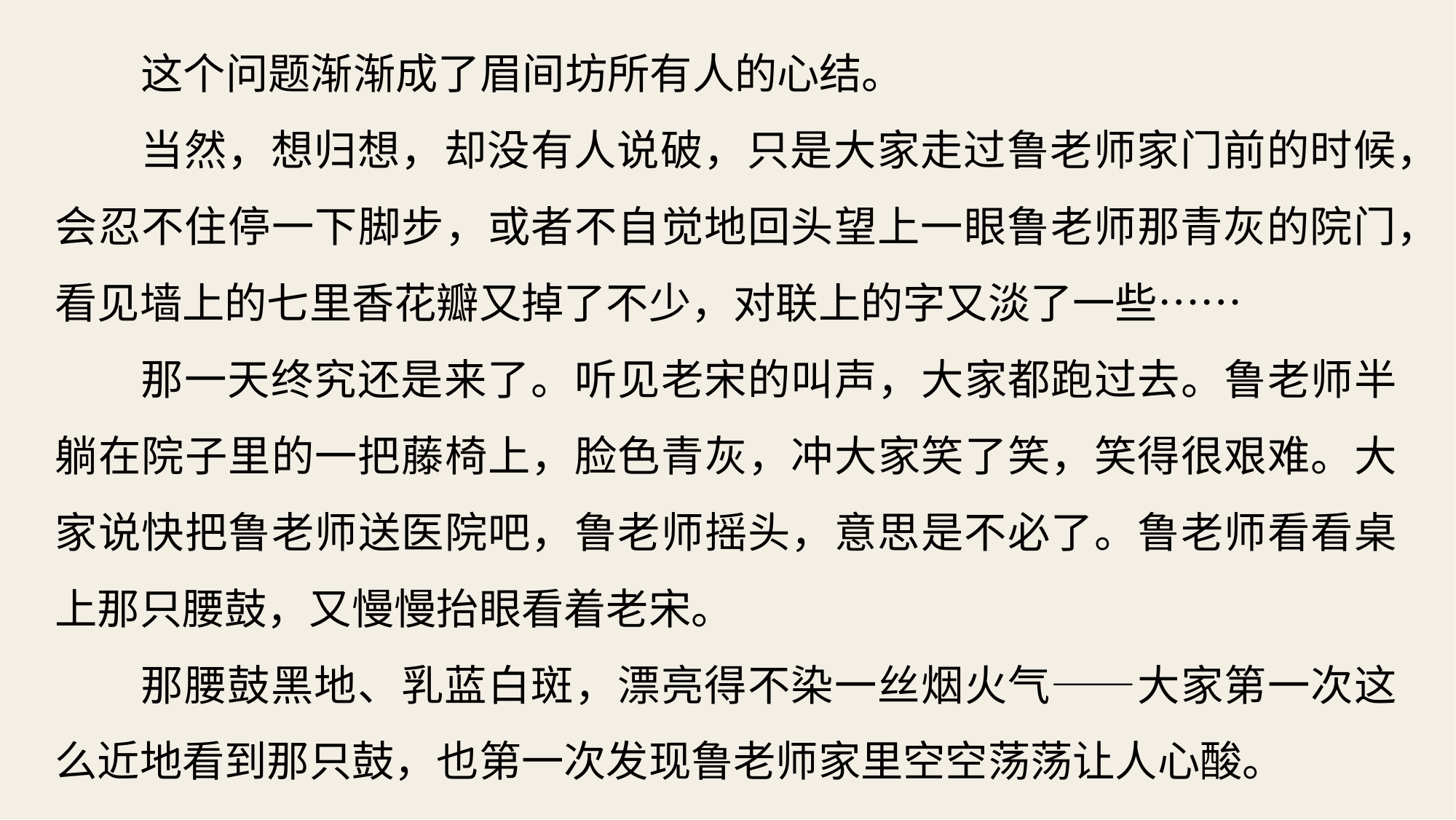

这个问题渐渐成了眉间坊所有人的心结。
当然，想归想，却没有人说破，只是大家走过鲁老师家门前的时候，会忍不住停一下脚步，或者不自觉地回头望上一眼鲁老师那青灰的院门，看见墙上的七里香花瓣又掉了不少，对联上的字又淡了一些……
那一天终究还是来了。听见老宋的叫声，大家都跑过去。鲁老师半躺在院子里的一把藤椅上，脸色青灰，冲大家笑了笑，笑得很艰难。大家说快把鲁老师送医院吧，鲁老师摇头，意思是不必了。鲁老师看看桌上那只腰鼓，又慢慢抬眼看着老宋。
那腰鼓黑地、乳蓝白斑，漂亮得不染一丝烟火气——大家第一次这么近地看到那只鼓，也第一次发现鲁老师家里空空荡荡让人心酸。